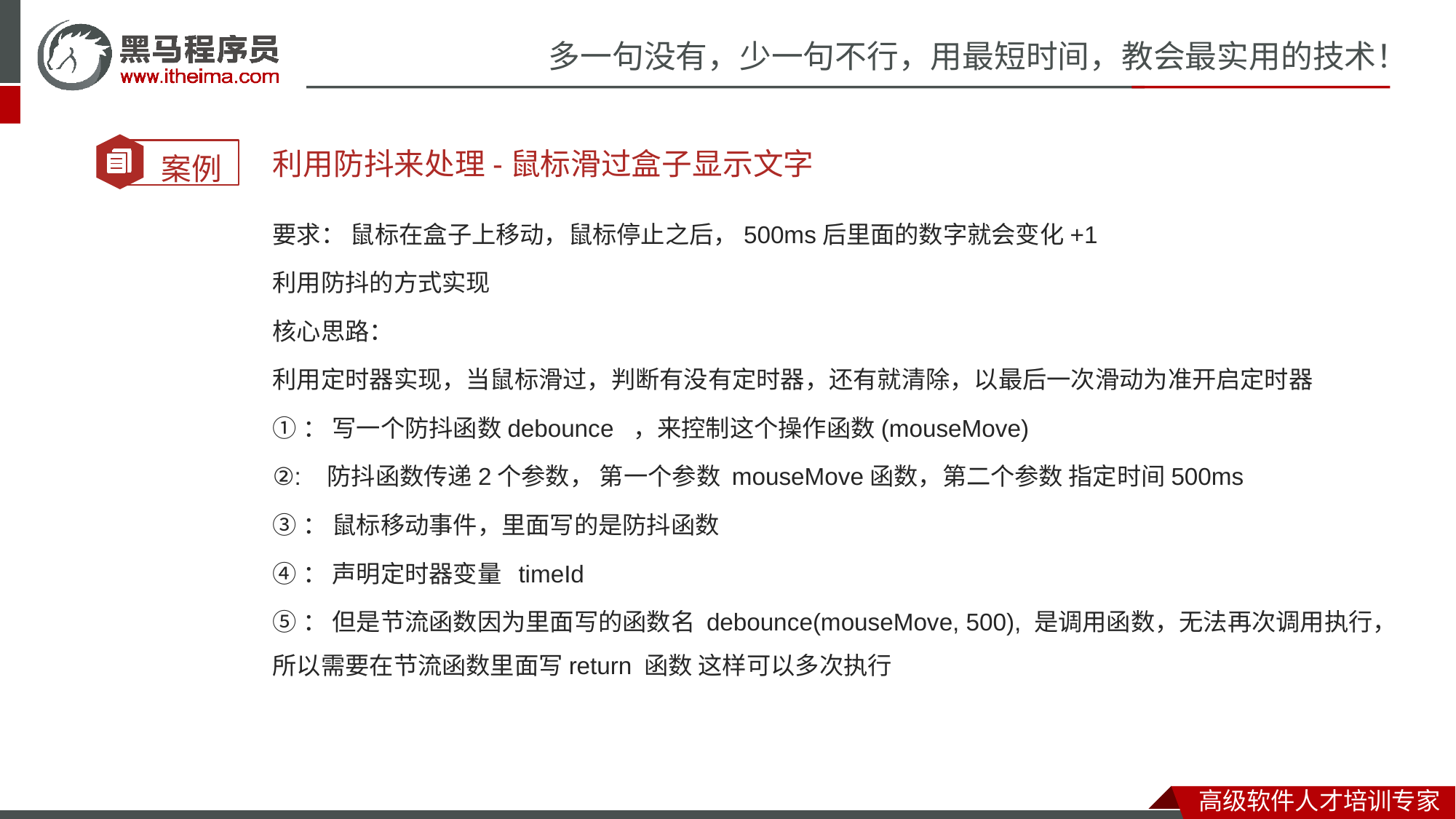

利用防抖来处理-鼠标滑过盒子显示文字
要求： 鼠标在盒子上移动，鼠标停止之后，500ms后里面的数字就会变化+1
利用防抖的方式实现
核心思路：
利用定时器实现，当鼠标滑过，判断有没有定时器，还有就清除，以最后一次滑动为准开启定时器
①： 写一个防抖函数debounce  ，来控制这个操作函数(mouseMove)
②:   防抖函数传递2个参数， 第一个参数 mouseMove函数，第二个参数 指定时间500ms
③： 鼠标移动事件，里面写的是防抖函数
④： 声明定时器变量  timeId
⑤： 但是节流函数因为里面写的函数名 debounce(mouseMove, 500), 是调用函数，无法再次调用执行，所以需要在节流函数里面写return 函数 这样可以多次执行